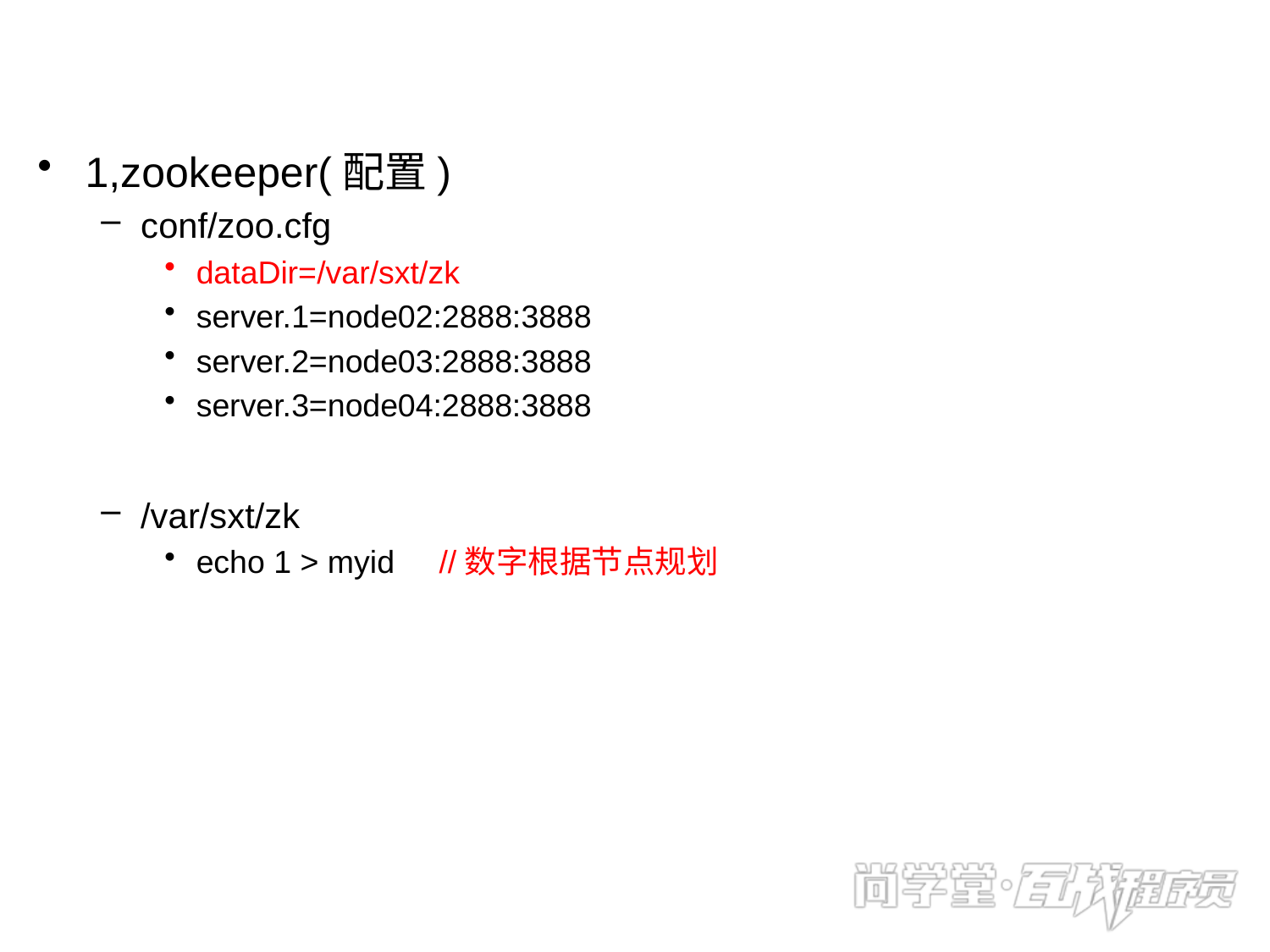

1,zookeeper(配置)
conf/zoo.cfg
dataDir=/var/sxt/zk
server.1=node02:2888:3888
server.2=node03:2888:3888
server.3=node04:2888:3888

/var/sxt/zk
echo 1 > myid     //数字根据节点规划